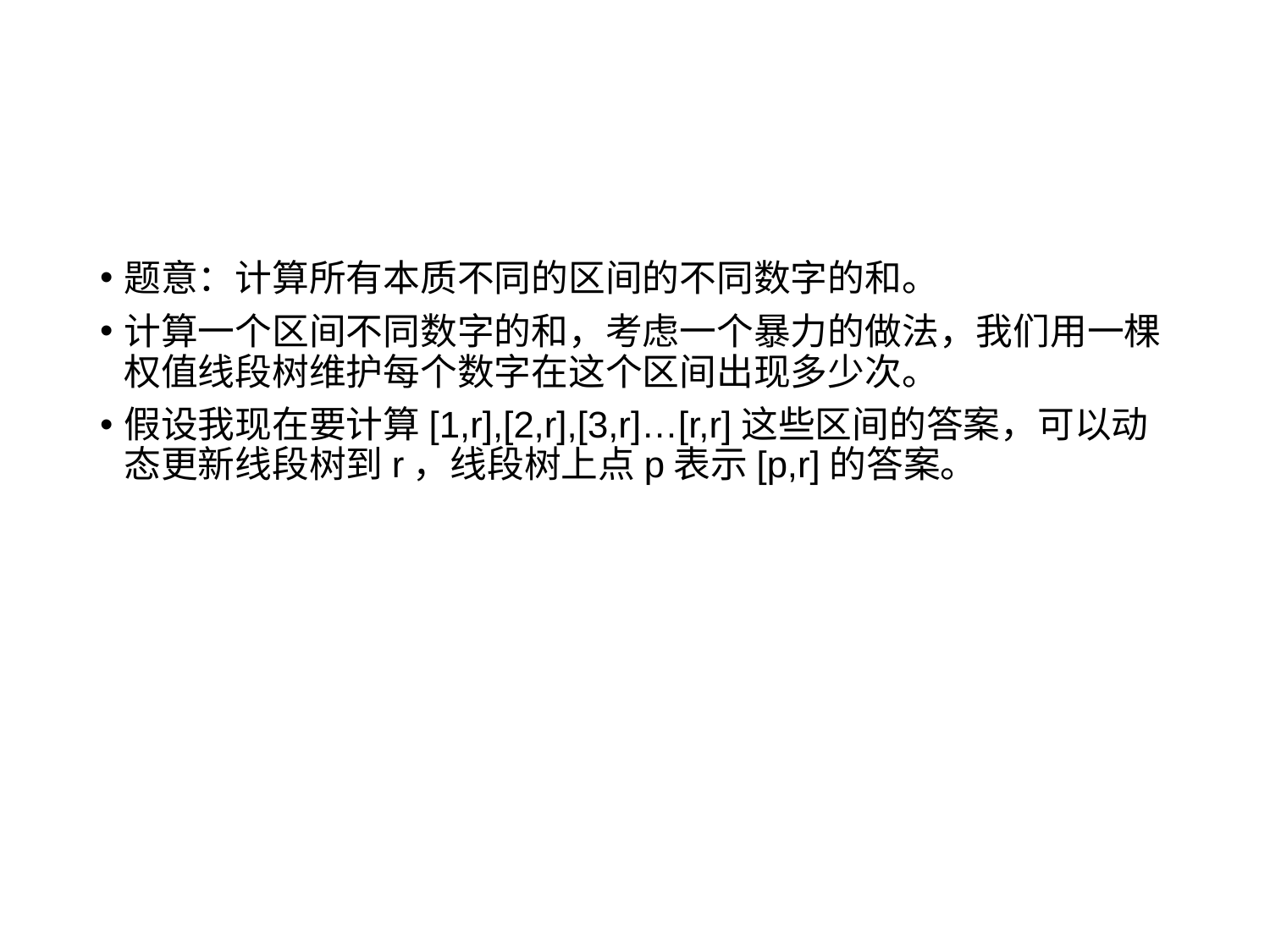

#
题意：计算所有本质不同的区间的不同数字的和。
计算一个区间不同数字的和，考虑一个暴力的做法，我们用一棵权值线段树维护每个数字在这个区间出现多少次。
假设我现在要计算[1,r],[2,r],[3,r]…[r,r]这些区间的答案，可以动态更新线段树到r，线段树上点p表示[p,r]的答案。